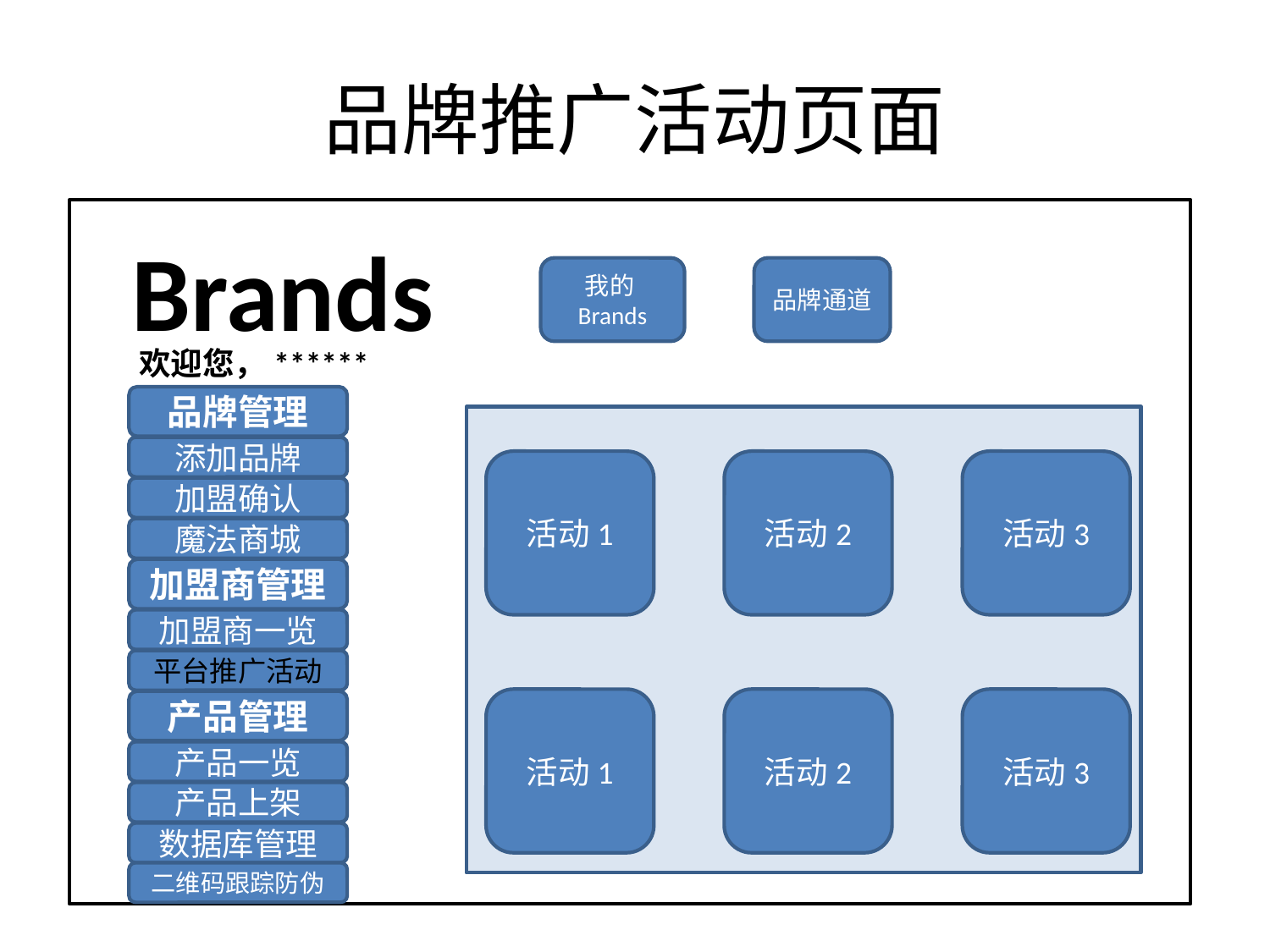

# 品牌推广活动页面

Brands
我的Brands
品牌通道
欢迎您，******
品牌管理

活动1
活动2
活动3
活动1
活动2
活动3
添加品牌
加盟确认
魔法商城
加盟商管理
加盟商一览
平台推广活动
产品管理
产品一览
产品上架
数据库管理
二维码跟踪防伪